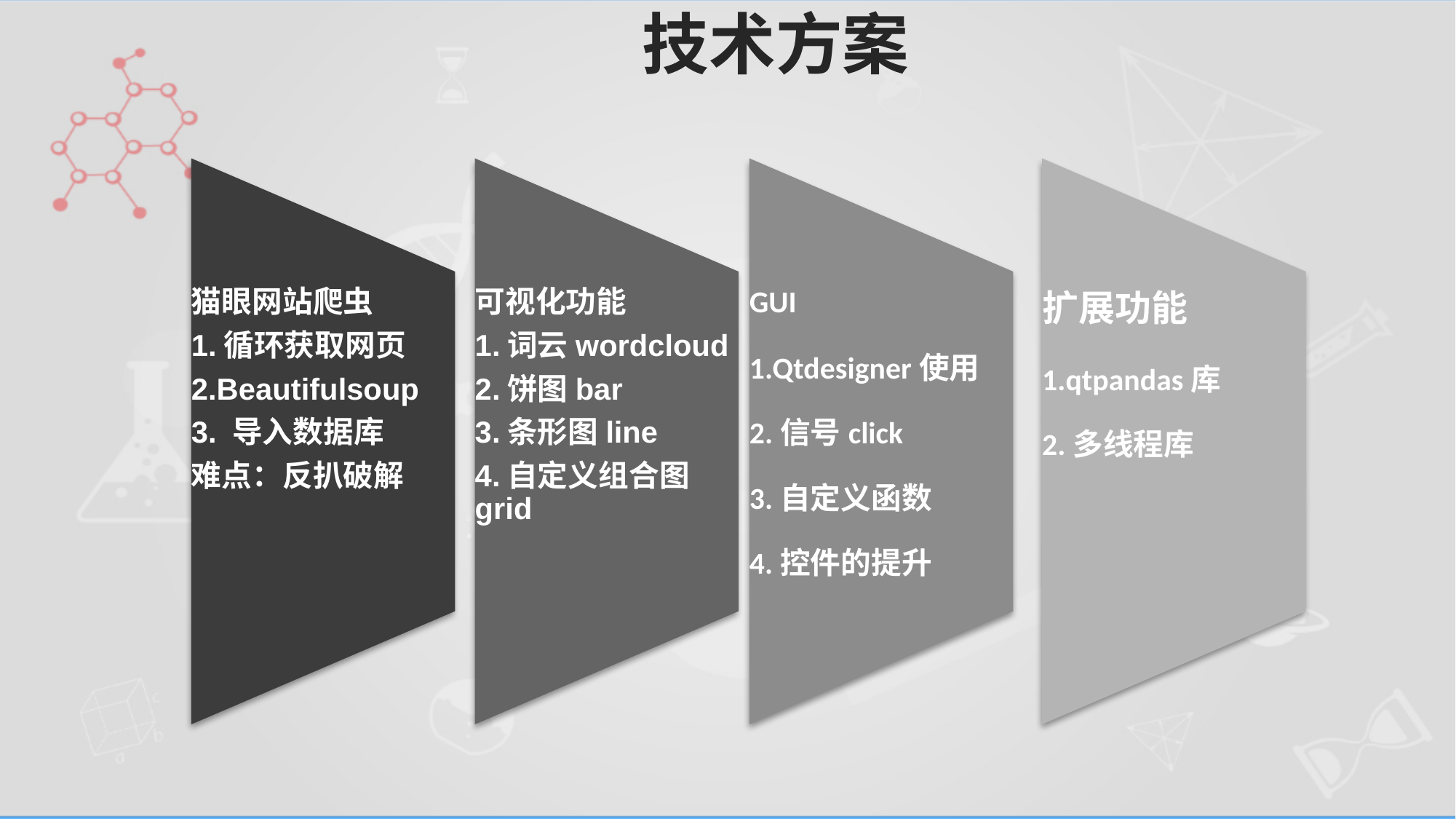

# 技术方案
猫眼网站爬虫
1.循环获取网页
2.Beautifulsoup
3. 导入数据库
难点：反扒破解
可视化功能
1.词云wordcloud
2.饼图bar
3.条形图line
4.自定义组合图grid
GUI
1.Qtdesigner使用
2.信号click
3.自定义函数
4.控件的提升

扩展功能
1.qtpandas库
2.多线程库